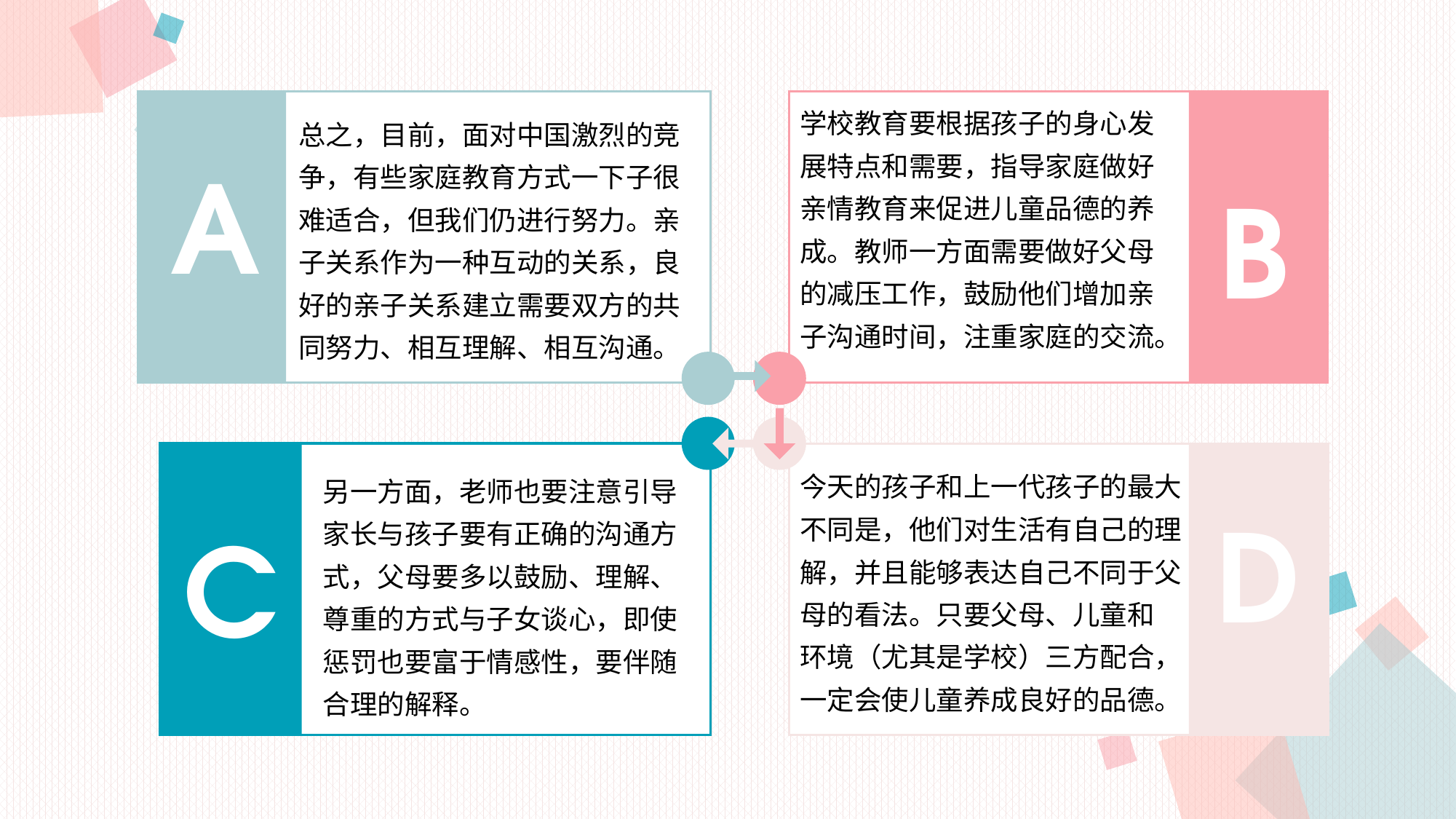

学校教育要根据孩子的身心发展特点和需要，指导家庭做好亲情教育来促进儿童品德的养成。教师一方面需要做好父母的减压工作，鼓励他们增加亲子沟通时间，注重家庭的交流。

总之，目前，面对中国激烈的竞争，有些家庭教育方式一下子很难适合，但我们仍进行努力。亲子关系作为一种互动的关系，良好的亲子关系建立需要双方的共同努力、相互理解、相互沟通。
A
B

今天的孩子和上一代孩子的最大不同是，他们对生活有自己的理解，并且能够表达自己不同于父母的看法。只要父母、儿童和
环境（尤其是学校）三方配合，一定会使儿童养成良好的品德。
另一方面，老师也要注意引导家长与孩子要有正确的沟通方式，父母要多以鼓励、理解、尊重的方式与子女谈心，即使惩罚也要富于情感性，要伴随合理的解释。
D
C